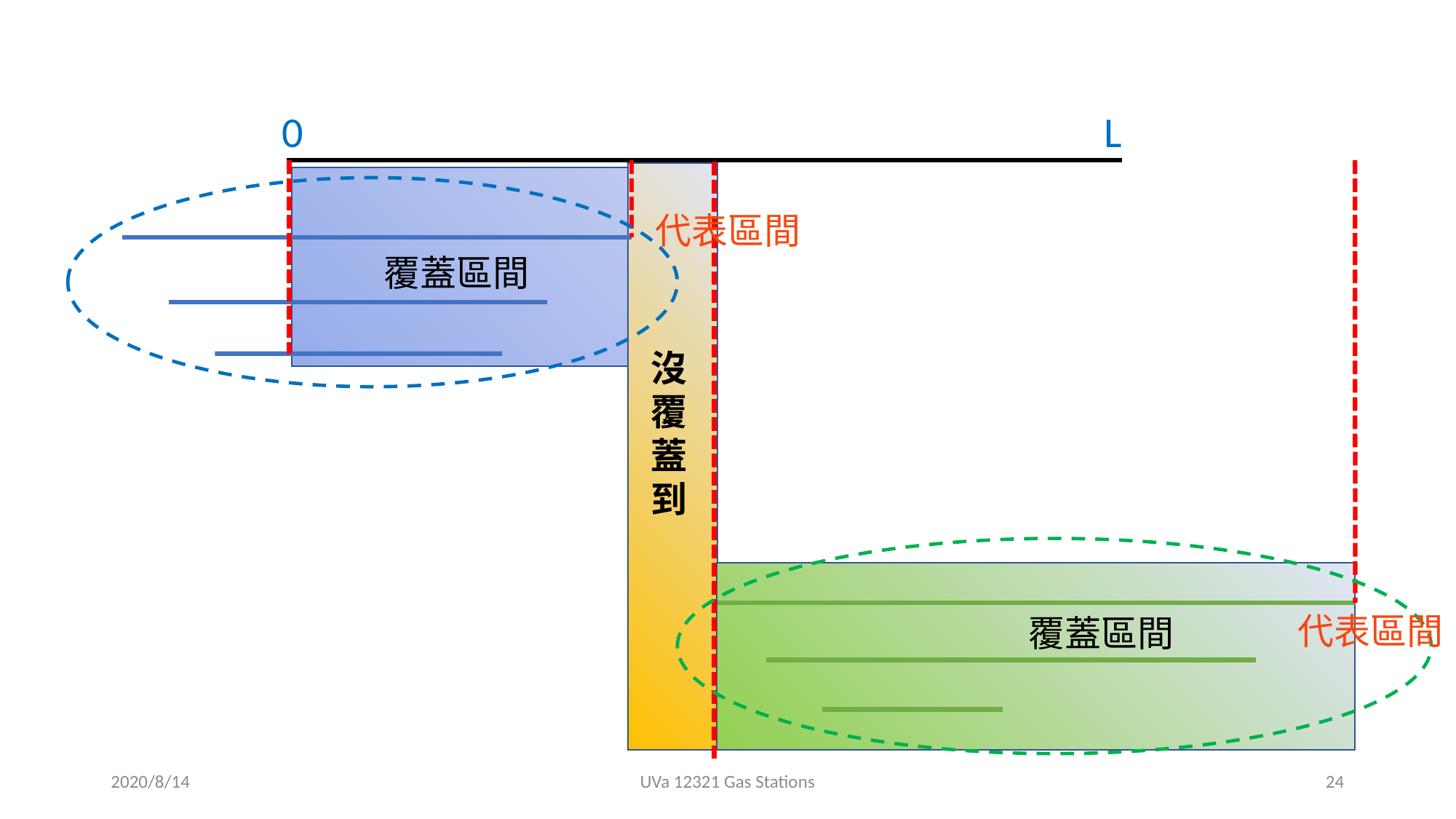

0
L

代表區間
覆蓋區間
沒覆蓋到

代表區間
覆蓋區間
2020/8/14
UVa 12321 Gas Stations
24